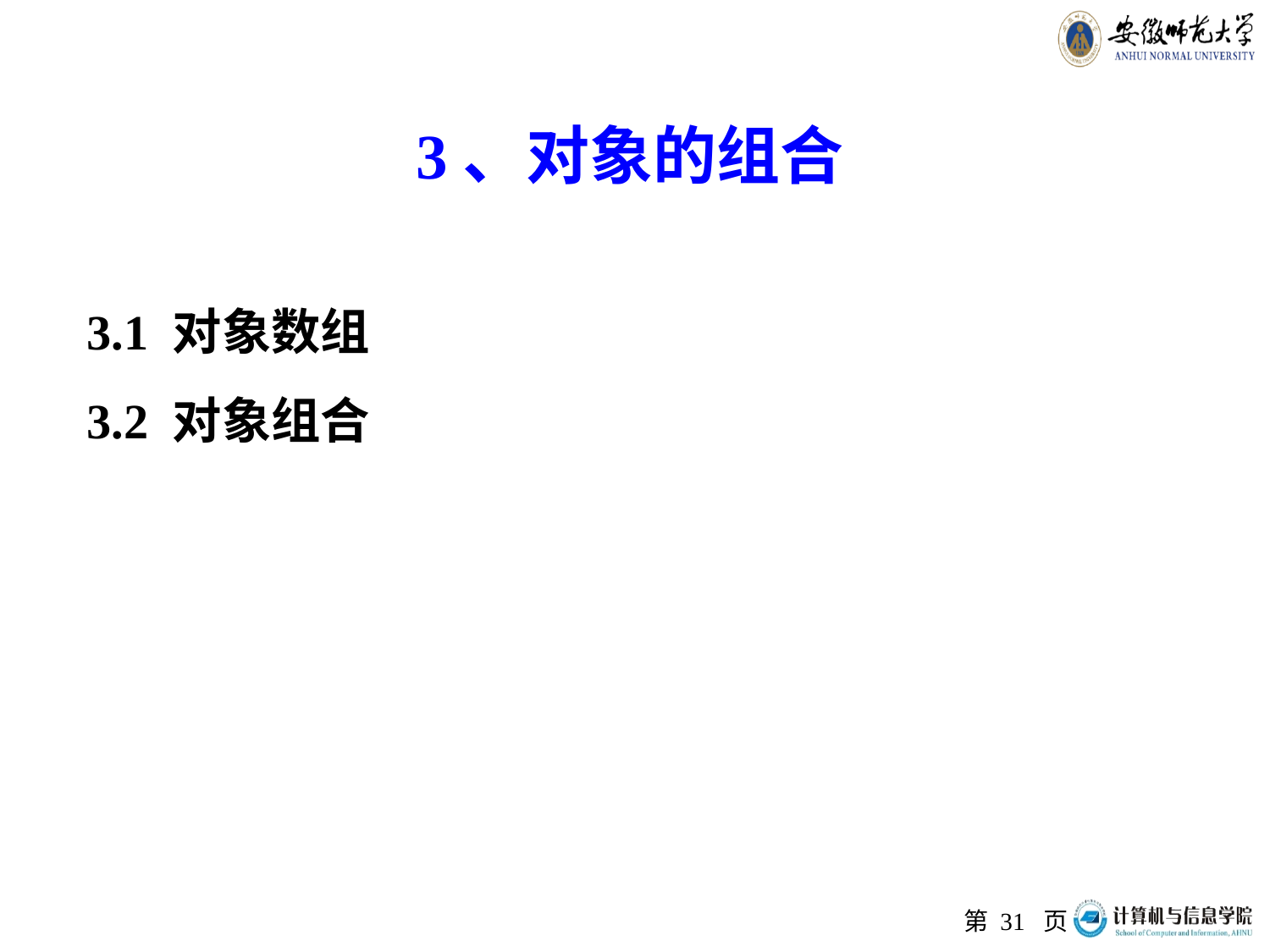

# 3、对象的组合
3.1 对象数组
3.2 对象组合
第 31  页